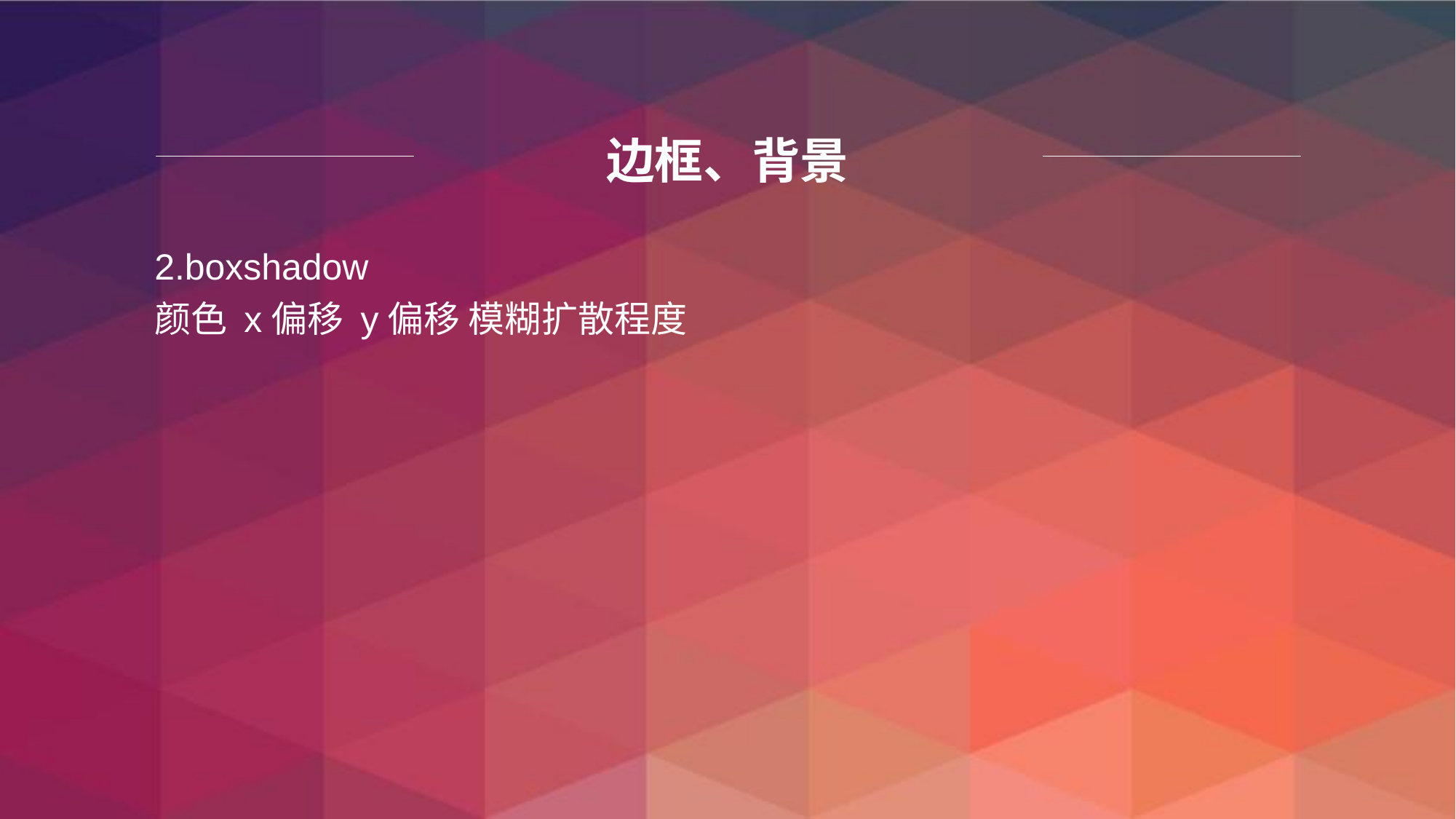

# 边框、背景
2.boxshadow
颜色 x偏移 y偏移 模糊扩散程度